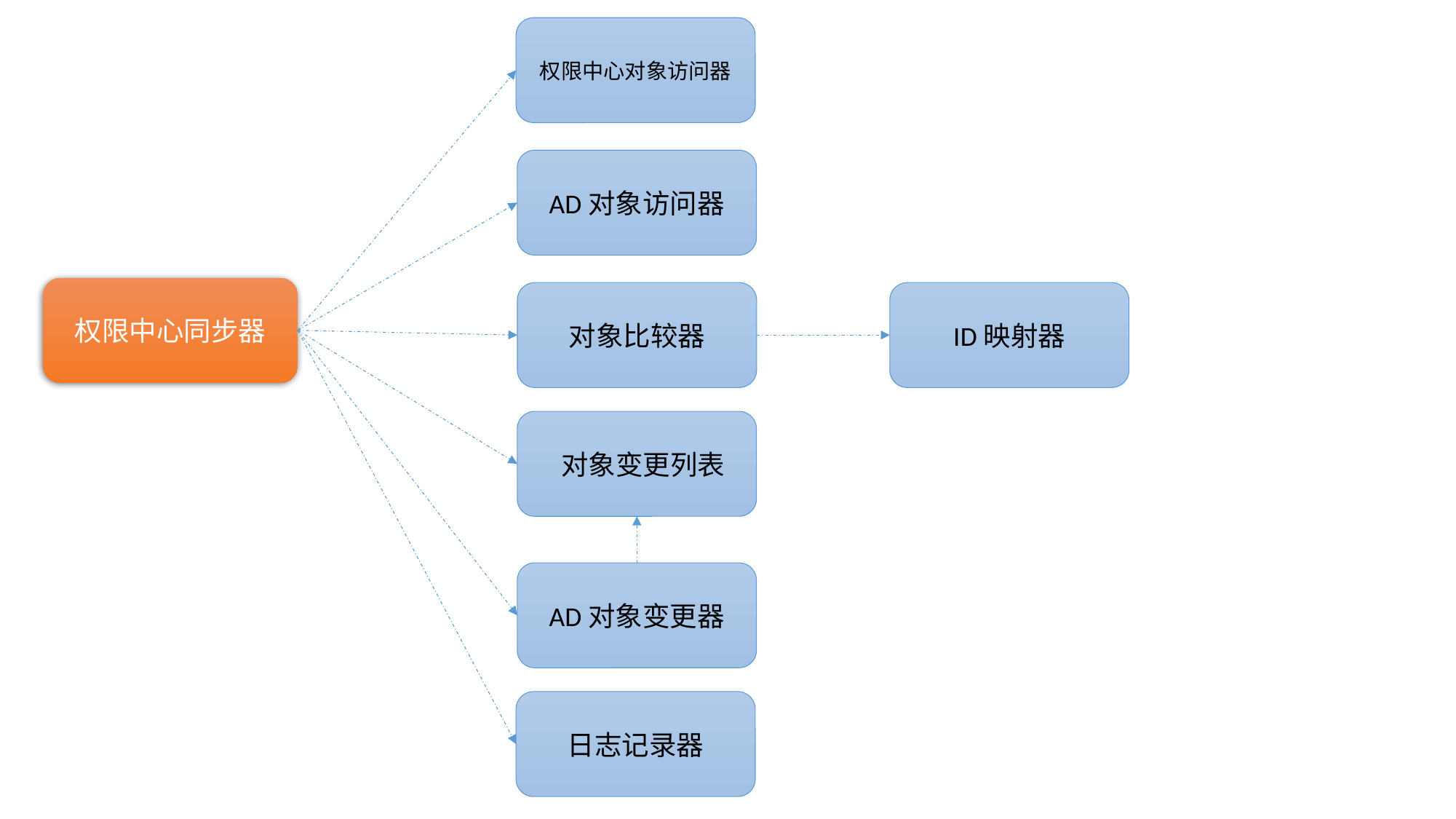

权限中心对象访问器
AD对象访问器
权限中心同步器
ID映射器
对象比较器
 对象变更列表
AD对象变更器
日志记录器